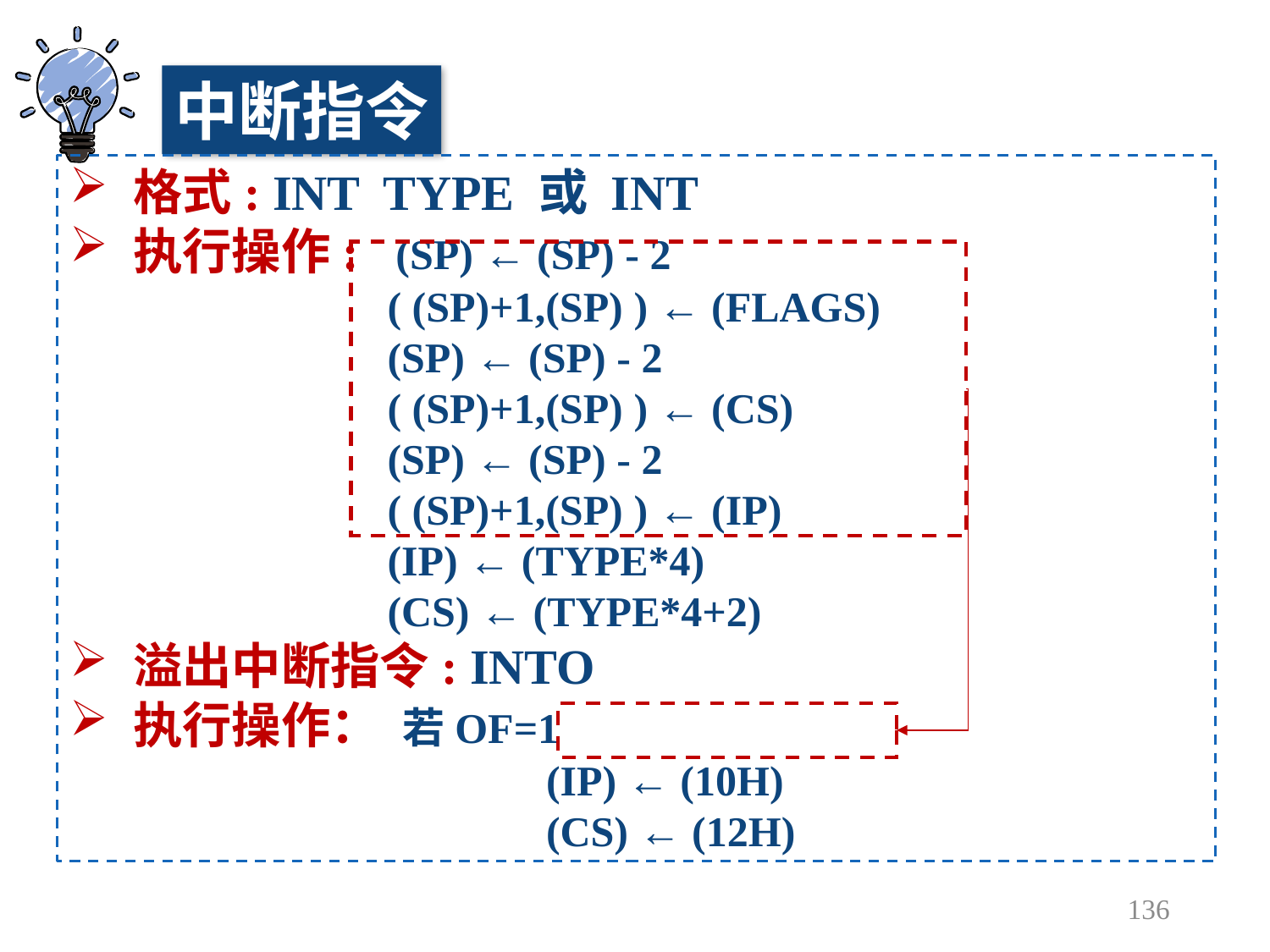

中断指令
格式: INT  TYPE 或 INT
执行操作:   (SP) ← (SP) - 2
                        ( (SP)+1,(SP) ) ← (FLAGS)
                        (SP) ← (SP) - 2
                        ( (SP)+1,(SP) ) ← (CS)
                        (SP) ← (SP) - 2
                        ( (SP)+1,(SP) ) ← (IP)
                        (IP) ← (TYPE*4)
                        (CS) ← (TYPE*4+2)
溢出中断指令: INTO
执行操作：  若OF=1
                                             (IP) ← (10H)
                                             (CS) ← (12H)

136